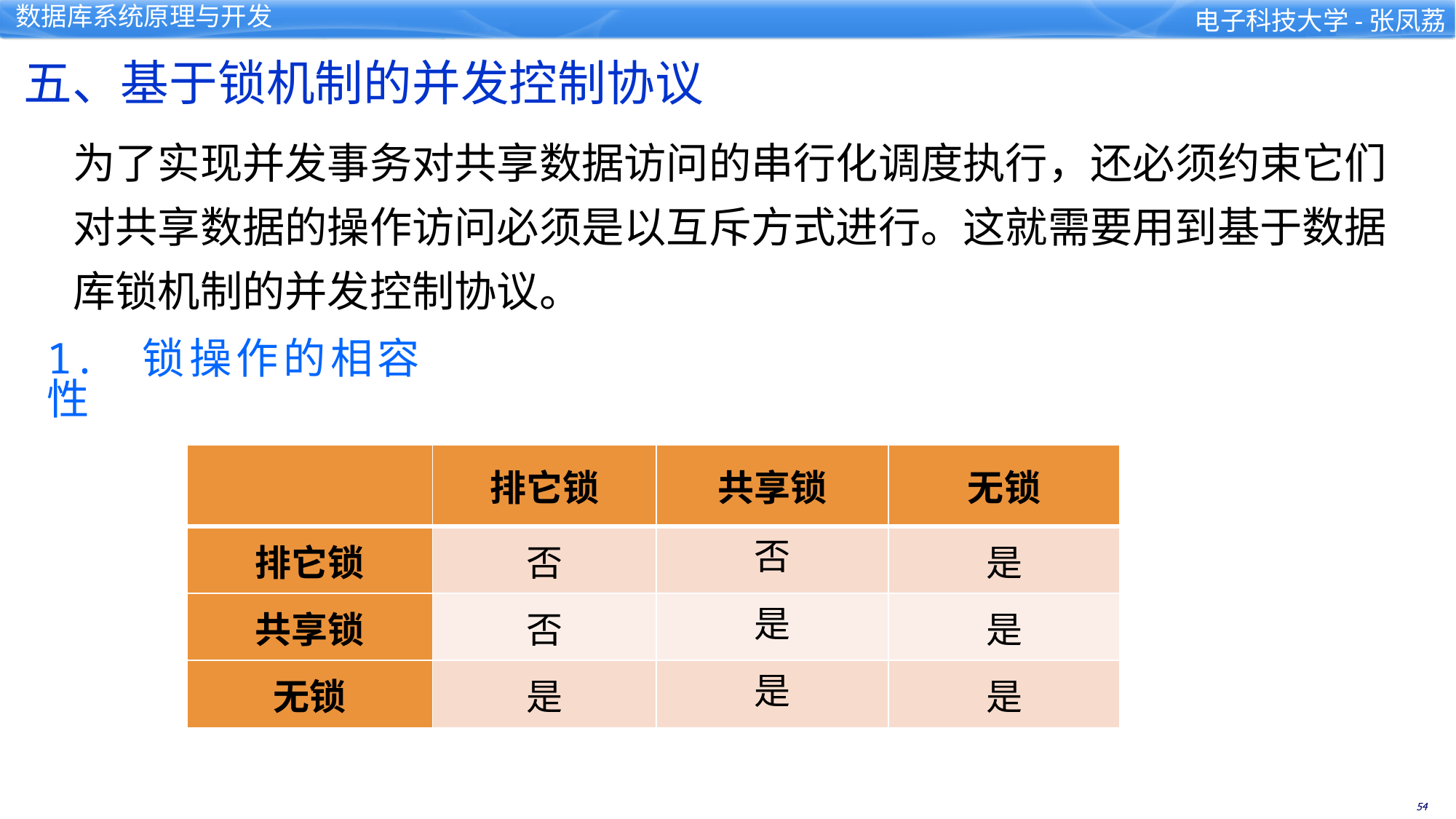

五、基于锁机制的并发控制协议
为了实现并发事务对共享数据访问的串行化调度执行，还必须约束它们对共享数据的操作访问必须是以互斥方式进行。这就需要用到基于数据库锁机制的并发控制协议。
1. 锁操作的相容性
|  | 排它锁 | 共享锁 | 无锁 |
| --- | --- | --- | --- |
| 排它锁 | 否 | 否 | 是 |
| 共享锁 | 否 | 是 | 是 |
| 无锁 | 是 | 是 | 是 |